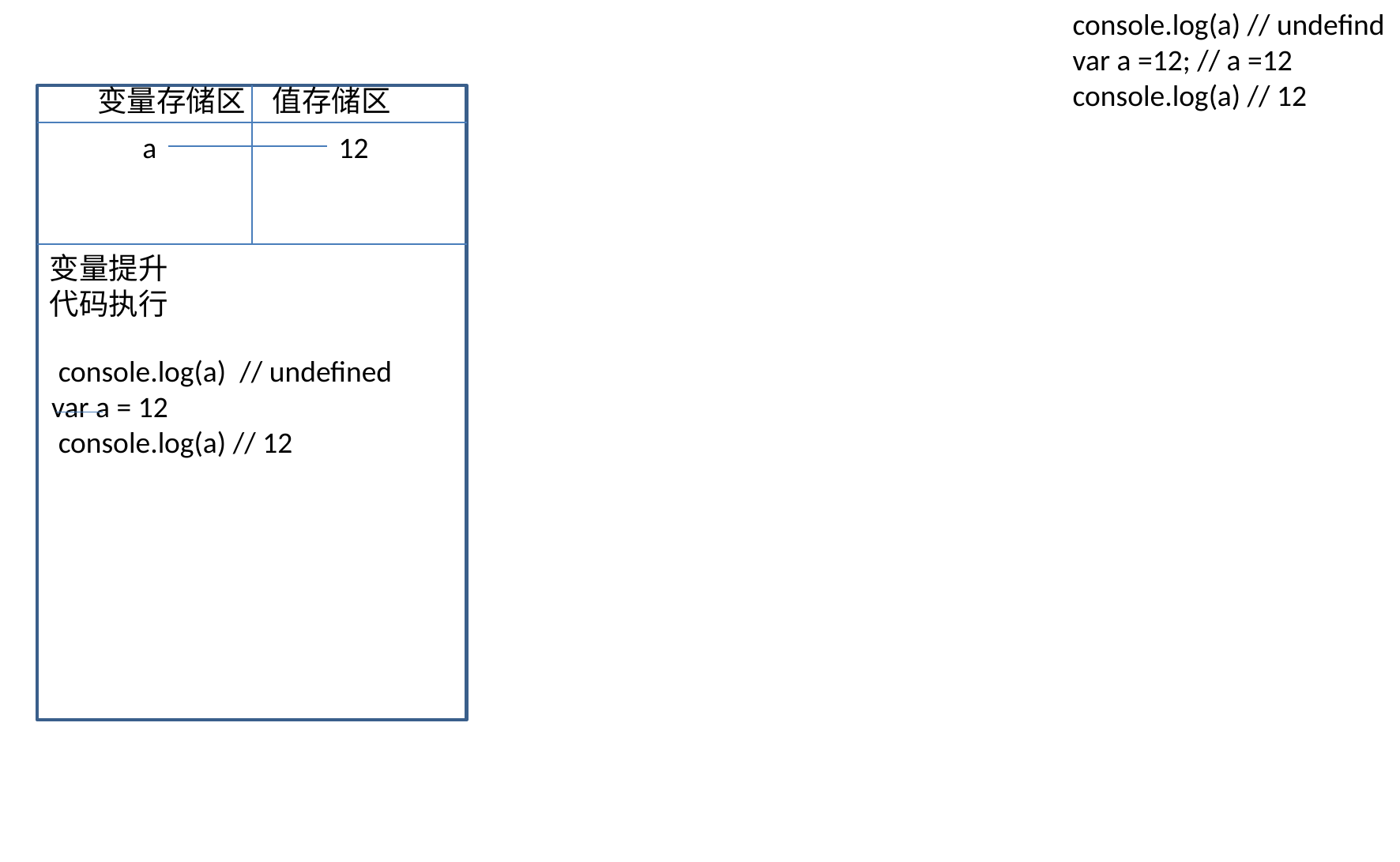

console.log(a) // undefind
       var a =12; // a =12
       console.log(a) // 12

变量存储区    值存储区

a
12
变量提升
代码执行
 console.log(a)  // undefined
var a = 12
 console.log(a) // 12